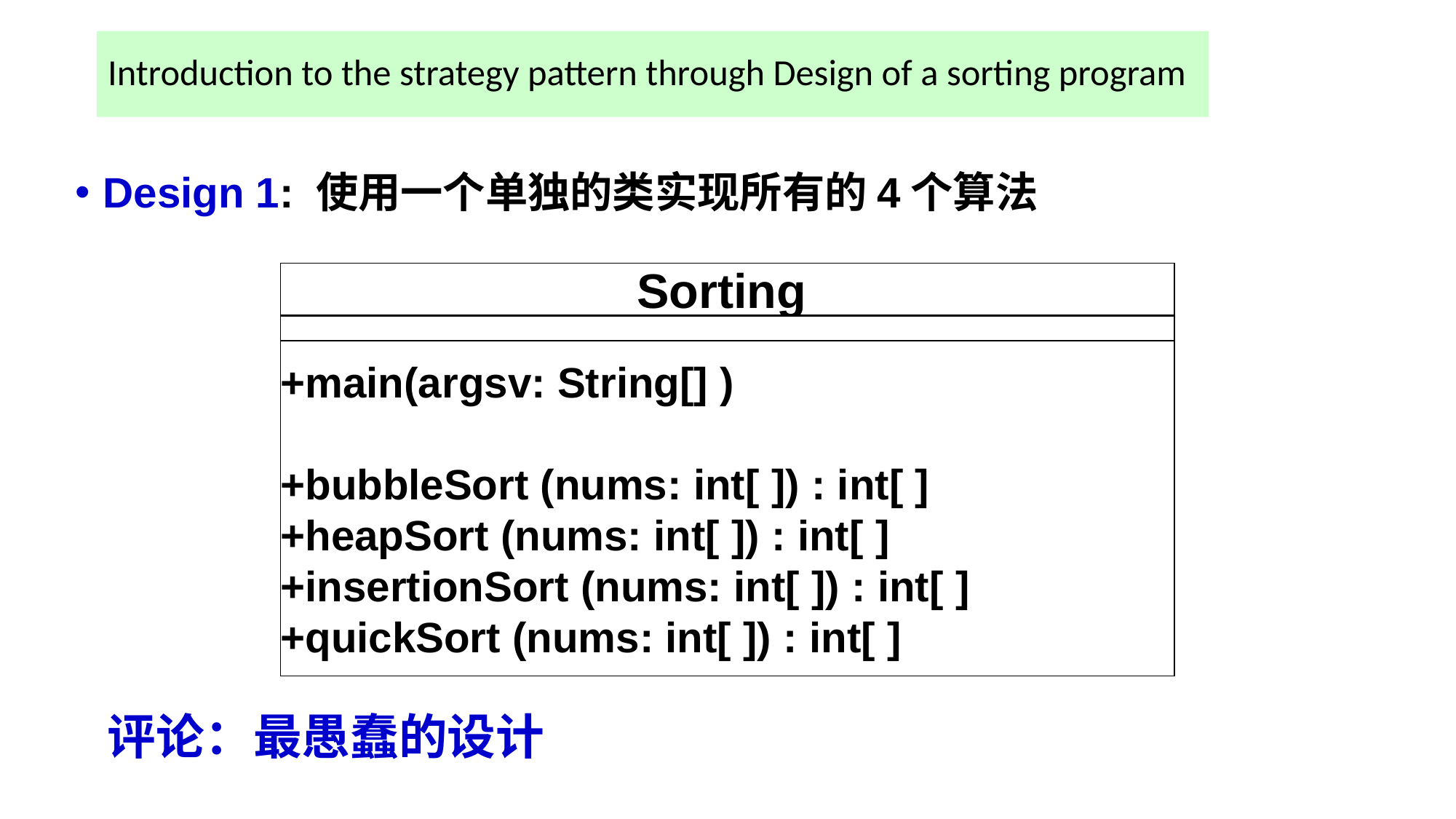

# Introduction to the strategy pattern through Design of a sorting program
Design 1: 使用一个单独的类实现所有的4个算法
Sorting

+main(argsv: String[] )

+bubbleSort (nums: int[ ]) : int[ ]
+heapSort (nums: int[ ]) : int[ ]
+insertionSort (nums: int[ ]) : int[ ]
+quickSort (nums: int[ ]) : int[ ]
评论：最愚蠢的设计